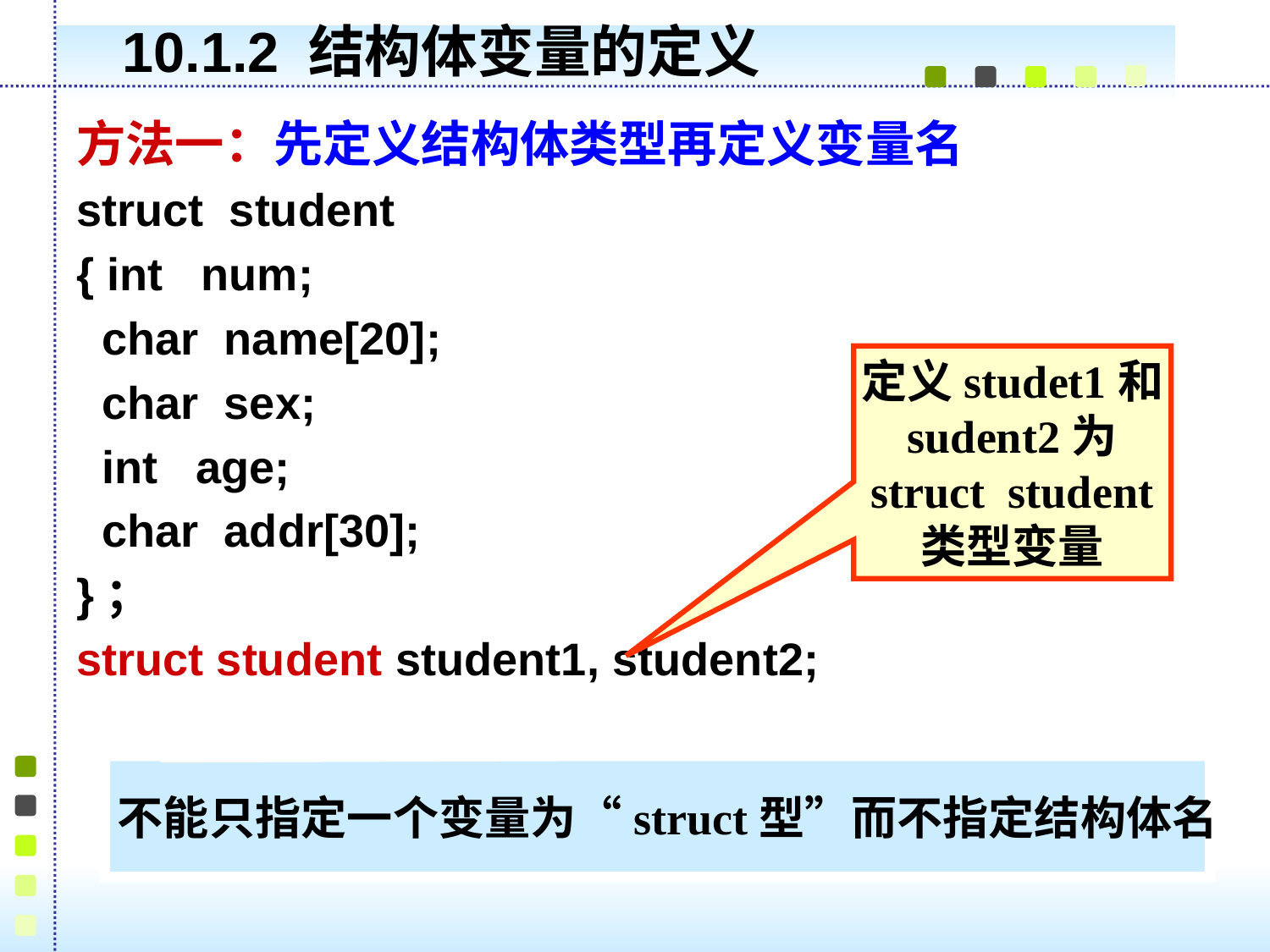

# 10.1.2 结构体变量的定义
方法一：先定义结构体类型再定义变量名
struct  student
{ int   num;
  char  name[20];
  char  sex;
  int   age;
  char  addr[30];
}；
struct student student1, student2;
定义studet1和
sudent2为
struct  student
类型变量
不能只指定一个变量为“struct型”而不指定结构体名